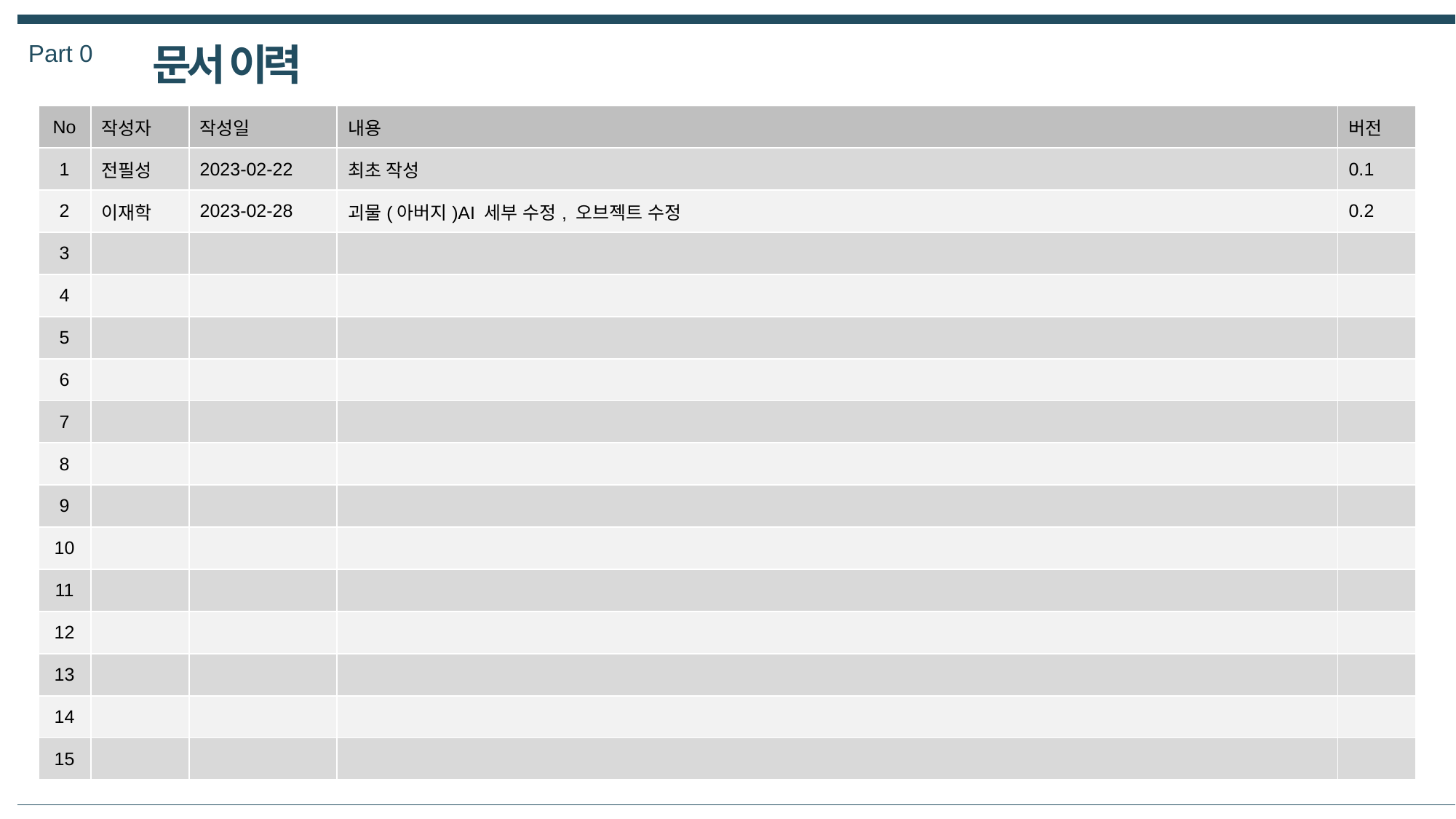

Part 0
문서 이력
| No | 작성자 | 작성일 | 내용 | 버전 |
| --- | --- | --- | --- | --- |
| 1 | 전필성 | 2023-02-22 | 최초 작성 | 0.1 |
| 2 | 이재학 | 2023-02-28 | 괴물(아버지)AI 세부 수정, 오브젝트 수정 | 0.2 |
| 3 |  |  |  |  |
| 4 |  |  |  |  |
| 5 |  |  |  |  |
| 6 |  |  |  |  |
| 7 |  |  |  |  |
| 8 |  |  |  |  |
| 9 |  |  |  |  |
| 10 |  |  |  |  |
| 11 |  |  |  |  |
| 12 |  |  |  |  |
| 13 |  |  |  |  |
| 14 |  |  |  |  |
| 15 |  |  |  |  |